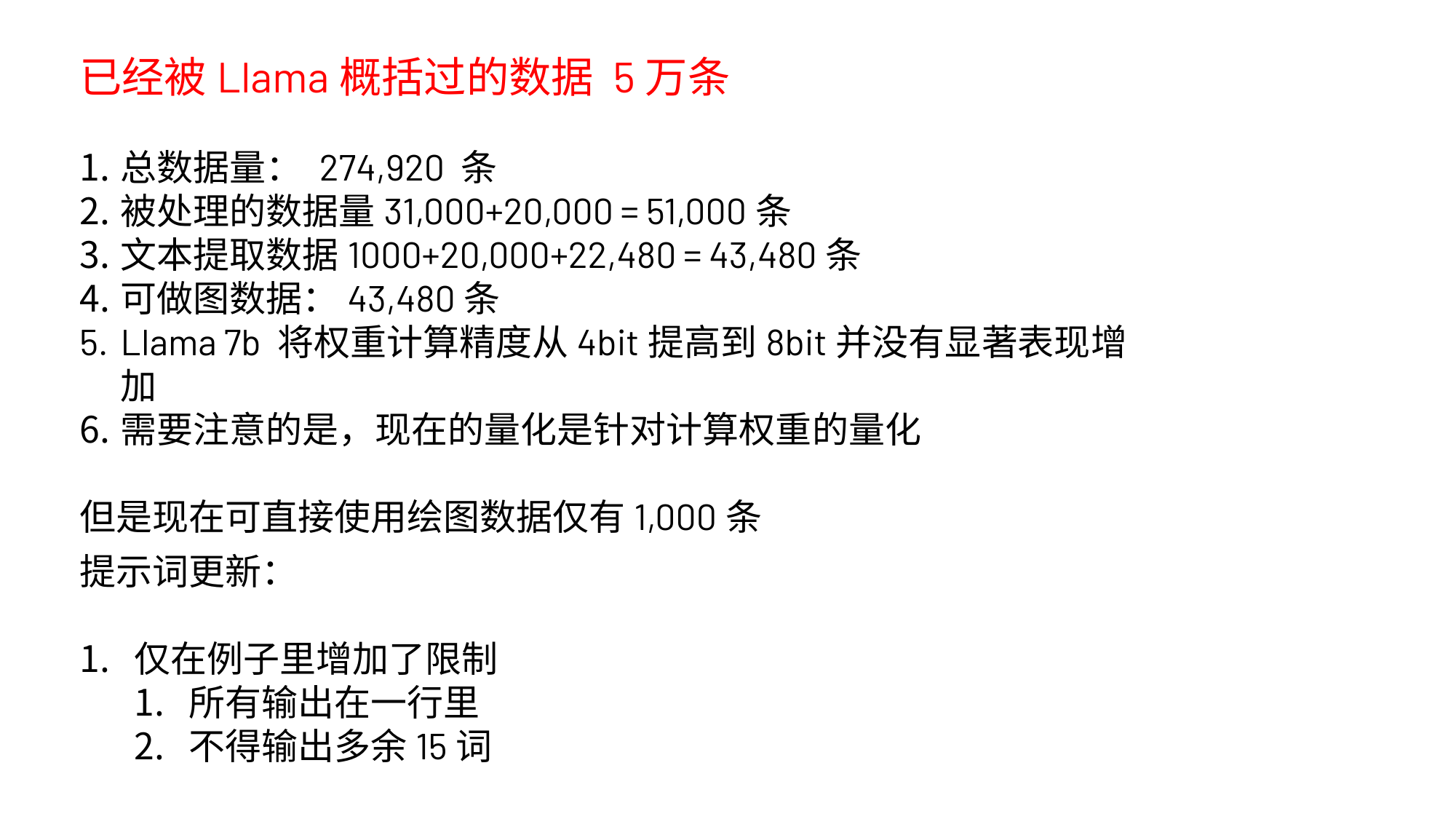

已经被Llama概括过的数据 5万条

总数据量： 274,920 条
被处理的数据量31,000+20,000 = 51,000条
文本提取数据1000+20,000+22,480 = 43,480条
可做图数据：43,480条
Llama 7b 将权重计算精度从4bit提高到8bit并没有显著表现增加
需要注意的是，现在的量化是针对计算权重的量化

但是现在可直接使用绘图数据仅有1,000条

提示词更新：

仅在例子里增加了限制
所有输出在一行里
不得输出多余15词